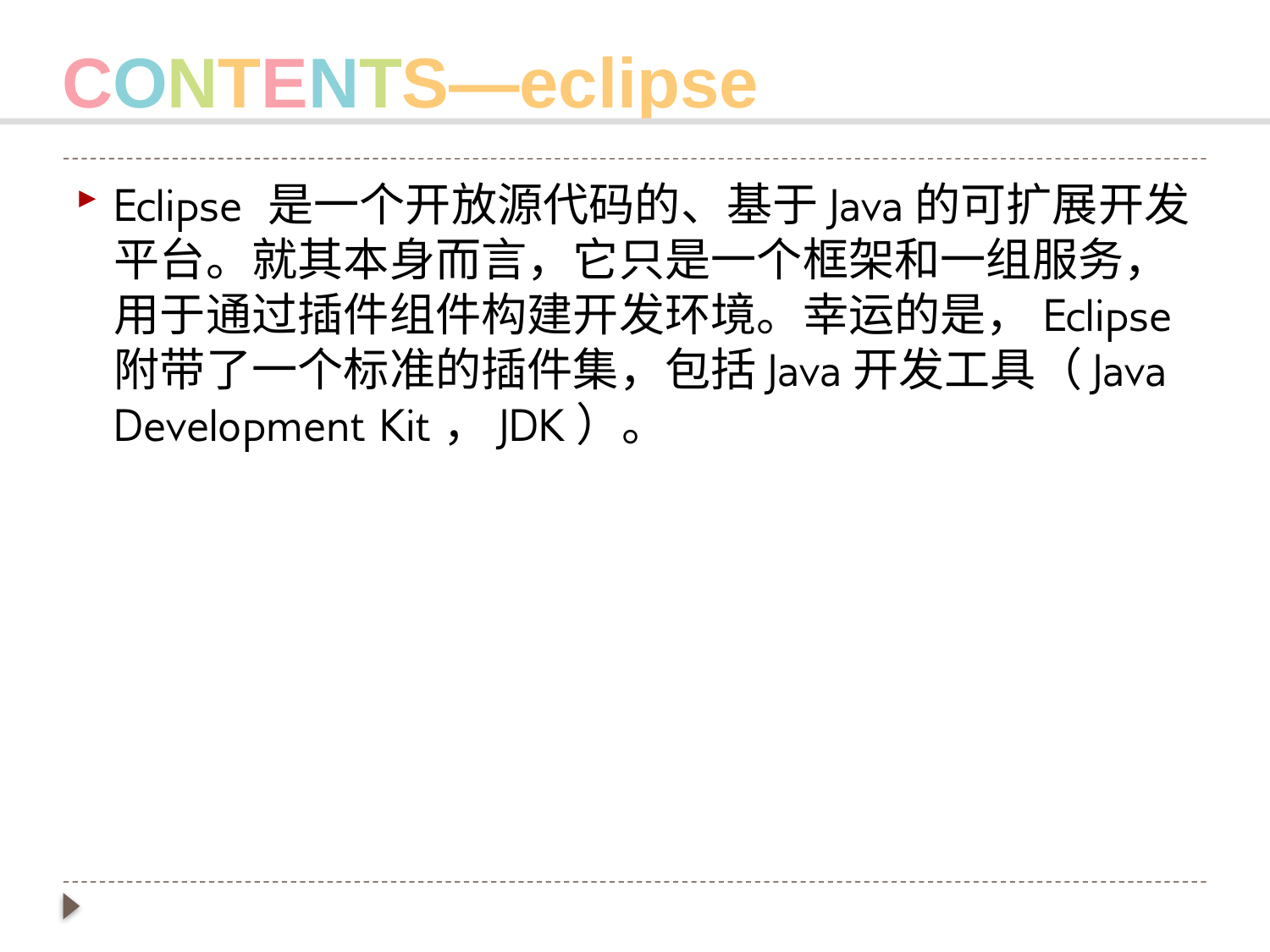

CONTENTS—eclipse

Eclipse 是一个开放源代码的、基于Java的可扩展开发平台。就其本身而言，它只是一个框架和一组服务，用于通过插件组件构建开发环境。幸运的是，Eclipse 附带了一个标准的插件集，包括Java开发工具（Java Development Kit，JDK）。